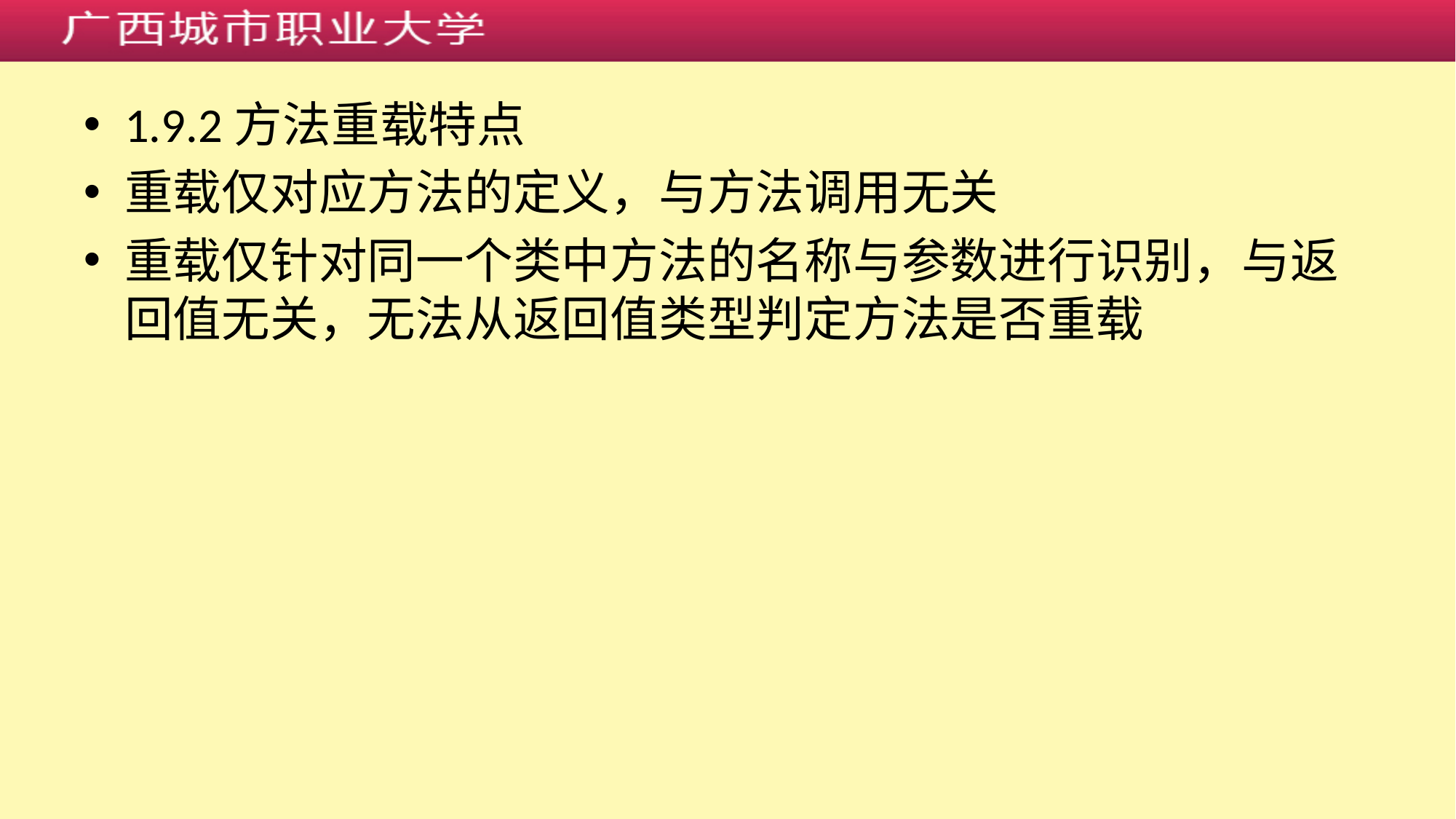

1.9.2方法重载特点
重载仅对应方法的定义，与方法调用无关
重载仅针对同一个类中方法的名称与参数进行识别，与返回值无关，无法从返回值类型判定方法是否重载